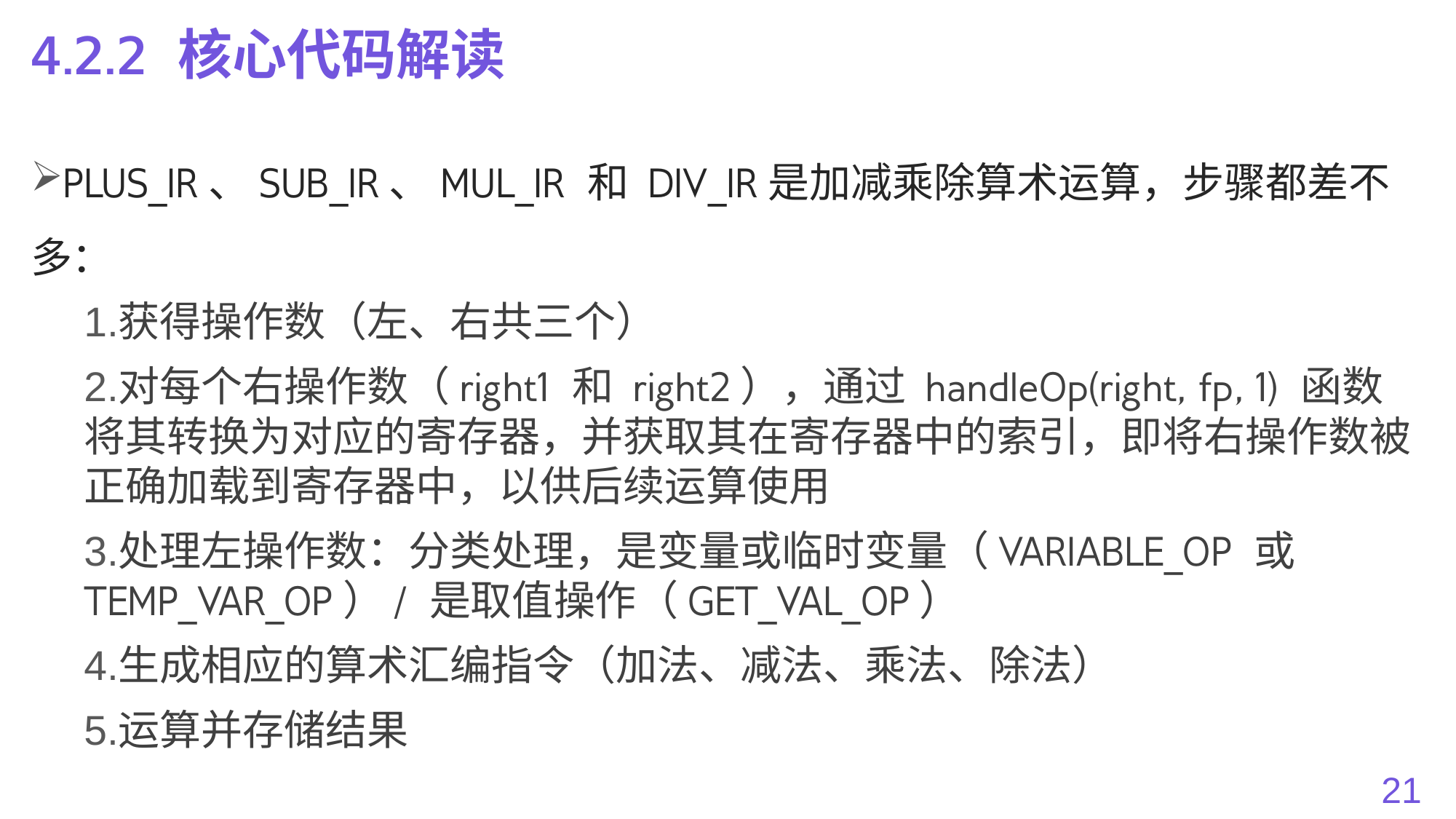

# 4.2.2 核心代码解读
PLUS_IR、SUB_IR、MUL_IR 和 DIV_IR是加减乘除算术运算，步骤都差不多：
获得操作数（左、右共三个）
对每个右操作数（right1 和 right2），通过 handleOp(right, fp, 1) 函数将其转换为对应的寄存器，并获取其在寄存器中的索引，即将右操作数被正确加载到寄存器中，以供后续运算使用
处理左操作数：分类处理，是变量或临时变量（VARIABLE_OP 或 TEMP_VAR_OP）/ 是取值操作（GET_VAL_OP）
生成相应的算术汇编指令（加法、减法、乘法、除法）
运算并存储结果
21